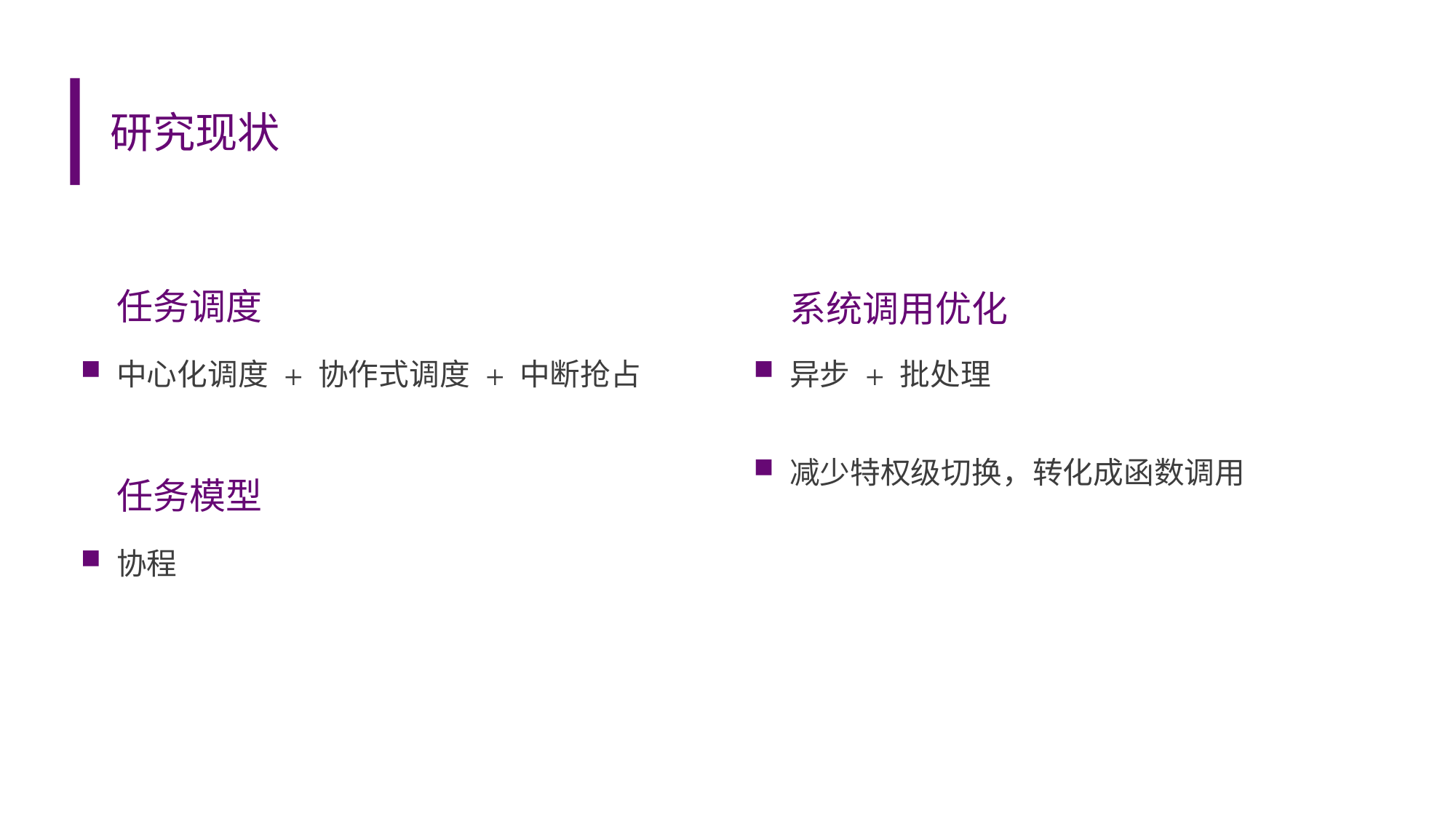

研究现状
# 任务调度
系统调用优化
中心化调度 + 协作式调度 + 中断抢占

异步 + 批处理

减少特权级切换，转化成函数调用

任务模型
协程